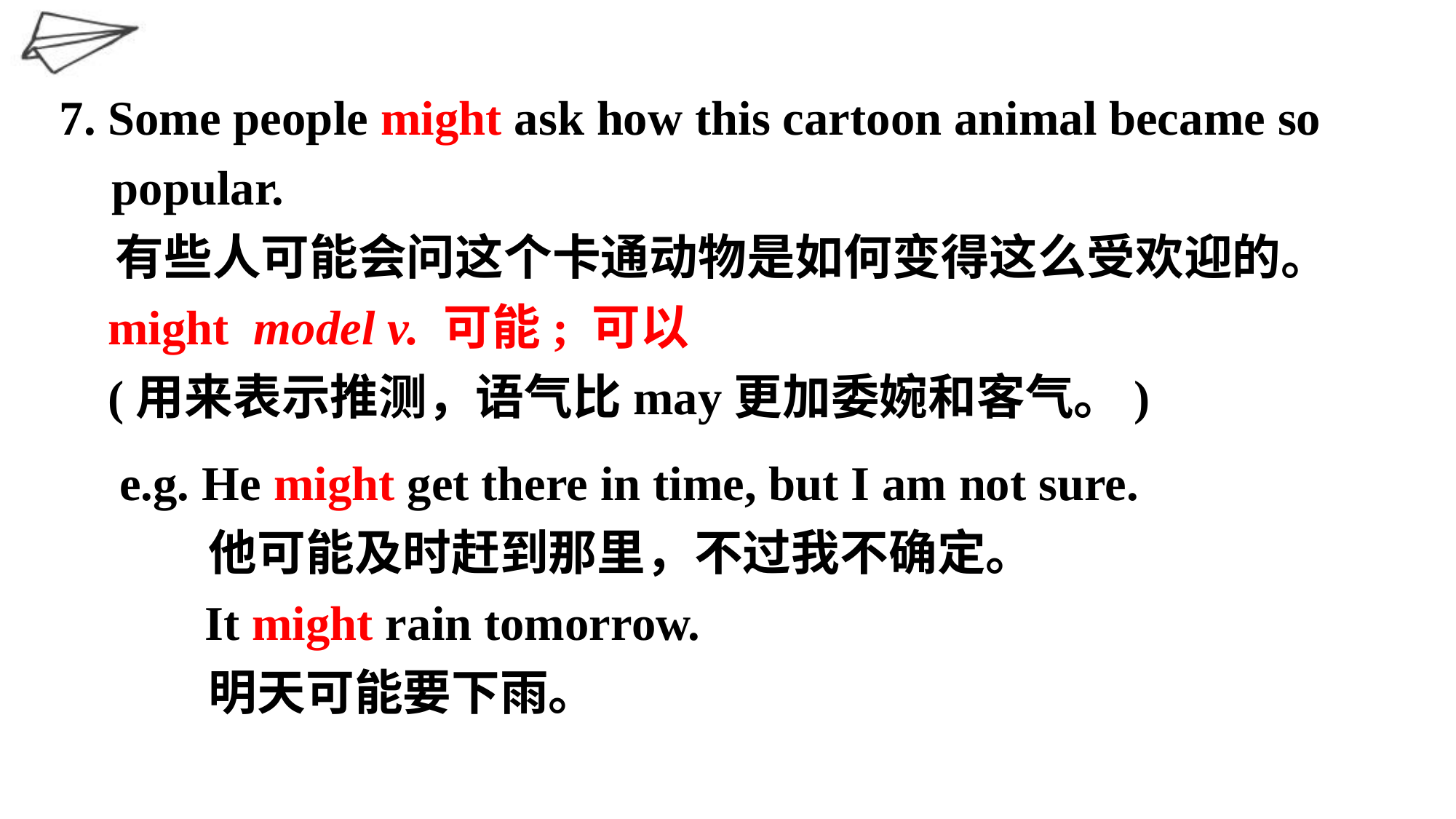

7. Some people might ask how this cartoon animal became so popular.
    有些人可能会问这个卡通动物是如何变得这么受欢迎的。
    might  model v. 可能; 可以
    (用来表示推测，语气比may更加委婉和客气。)
e.g. He might get there in time, but I am not sure.
       他可能及时赶到那里，不过我不确定。
       It might rain tomorrow.
       明天可能要下雨。